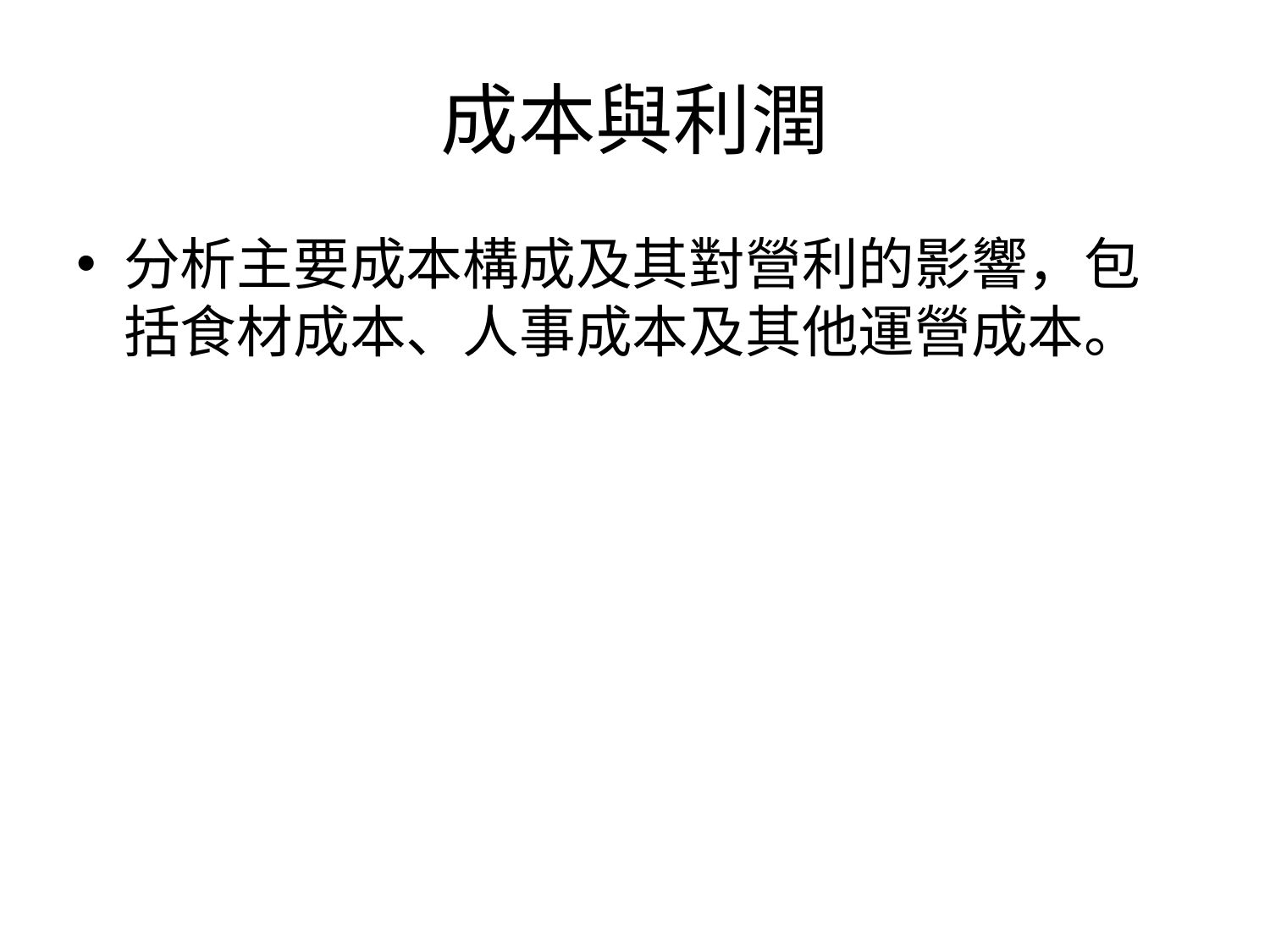

# 成本與利潤
分析主要成本構成及其對營利的影響，包括食材成本、人事成本及其他運營成本。